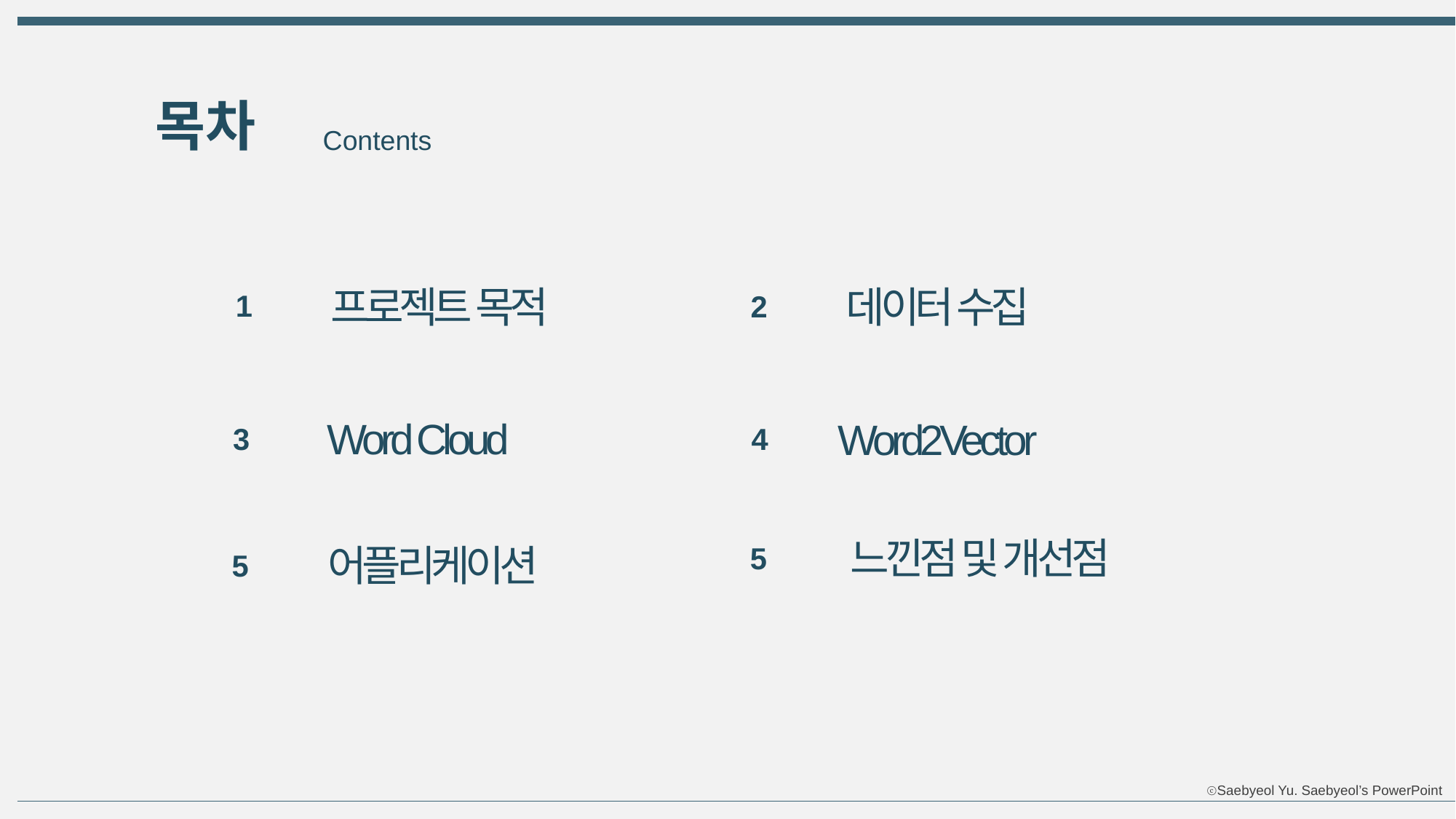

목차
Contents
프로젝트 목적
데이터 수집
1
2
Word Cloud
Word2Vector
4
3
느낀점 및 개선점
어플리케이션
5
5